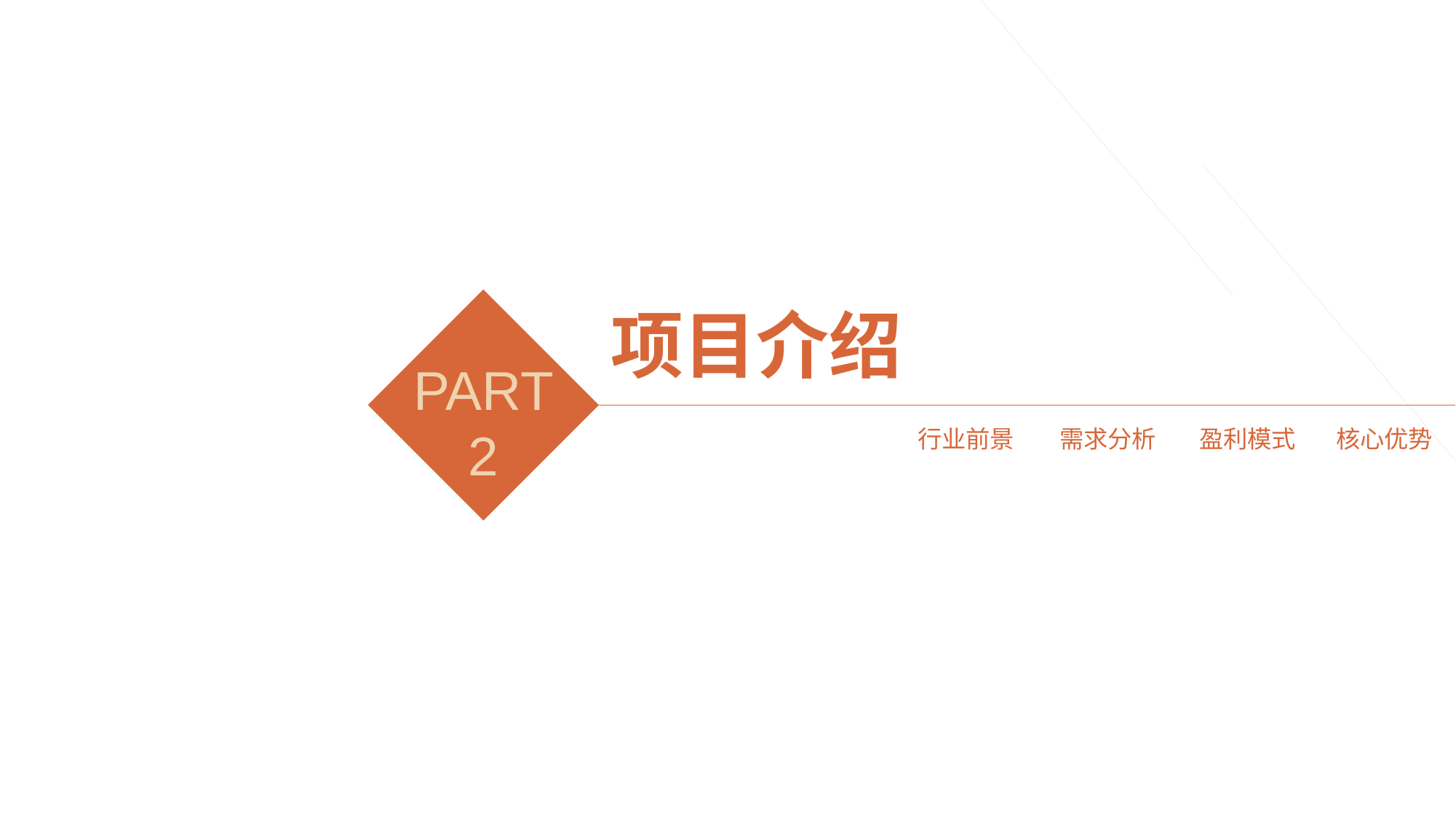

项目介绍

PART
2
行业前景
需求分析
盈利模式
核心优势